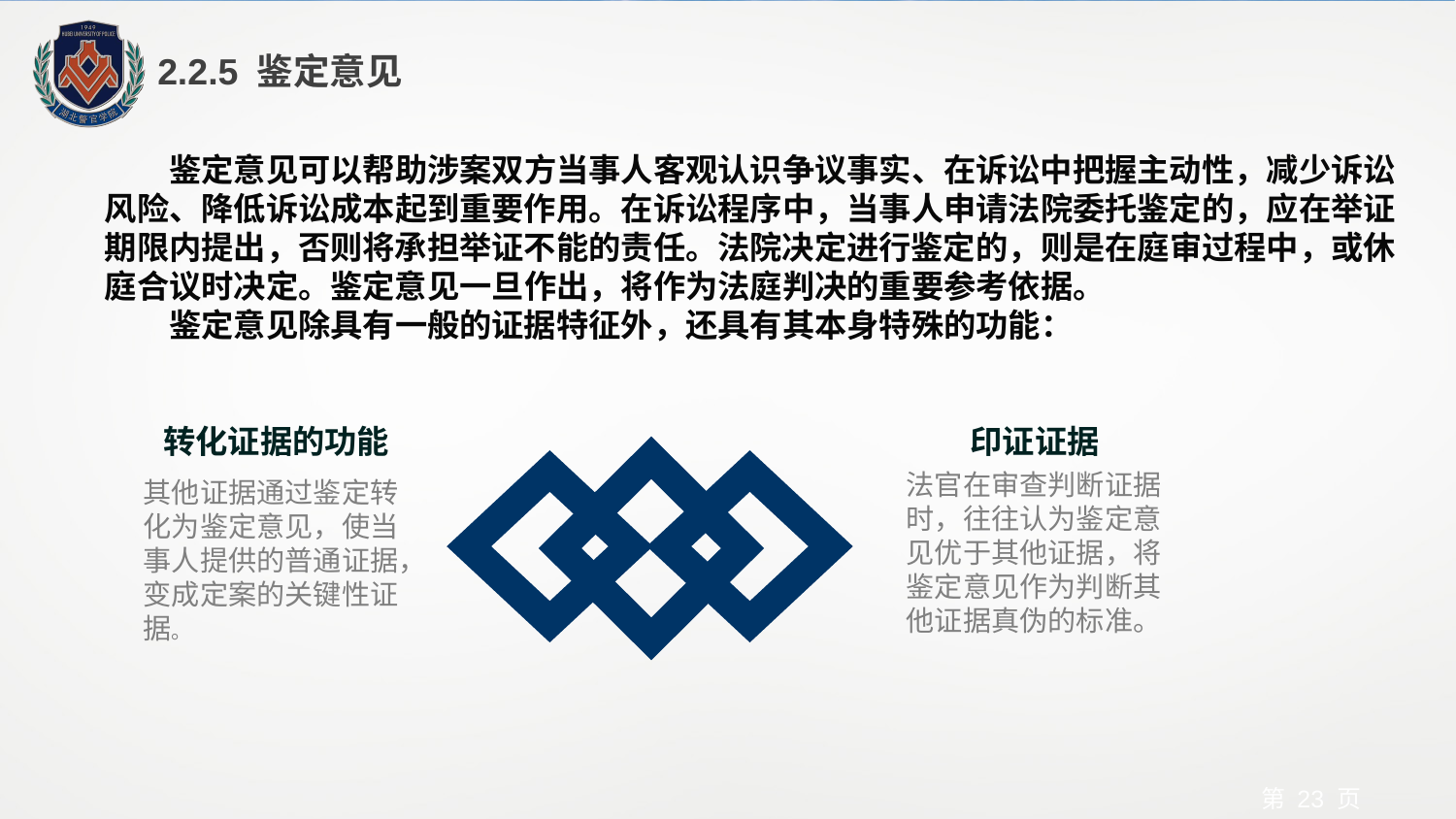

2.2.5 鉴定意见
　　鉴定意见可以帮助涉案双方当事人客观认识争议事实、在诉讼中把握主动性，减少诉讼风险、降低诉讼成本起到重要作用。在诉讼程序中，当事人申请法院委托鉴定的，应在举证期限内提出，否则将承担举证不能的责任。法院决定进行鉴定的，则是在庭审过程中，或休庭合议时决定。鉴定意见一旦作出，将作为法庭判决的重要参考依据。
　　鉴定意见除具有一般的证据特征外，还具有其本身特殊的功能：
转化证据的功能
印证证据

法官在审查判断证据时，往往认为鉴定意见优于其他证据，将鉴定意见作为判断其他证据真伪的标准。

其他证据通过鉴定转化为鉴定意见，使当事人提供的普通证据，变成定案的关键性证据。